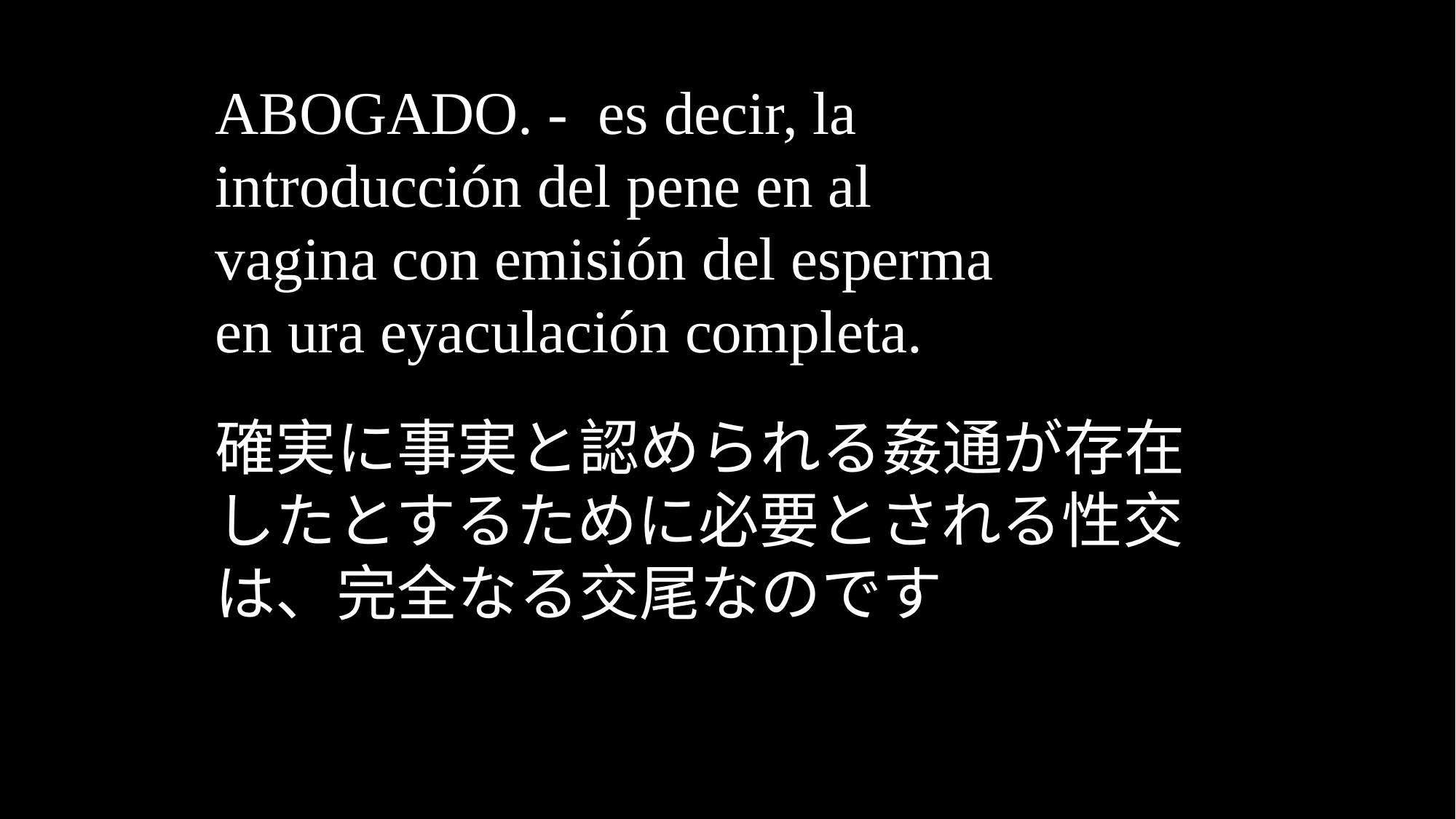

ABOGADO. -  es decir, la introducción del pene en al vagina con emisión del esperma en ura eyaculación completa.

確実に事実と認められる姦通が存在したとするために必要とされる性交は、完全なる交尾なのです